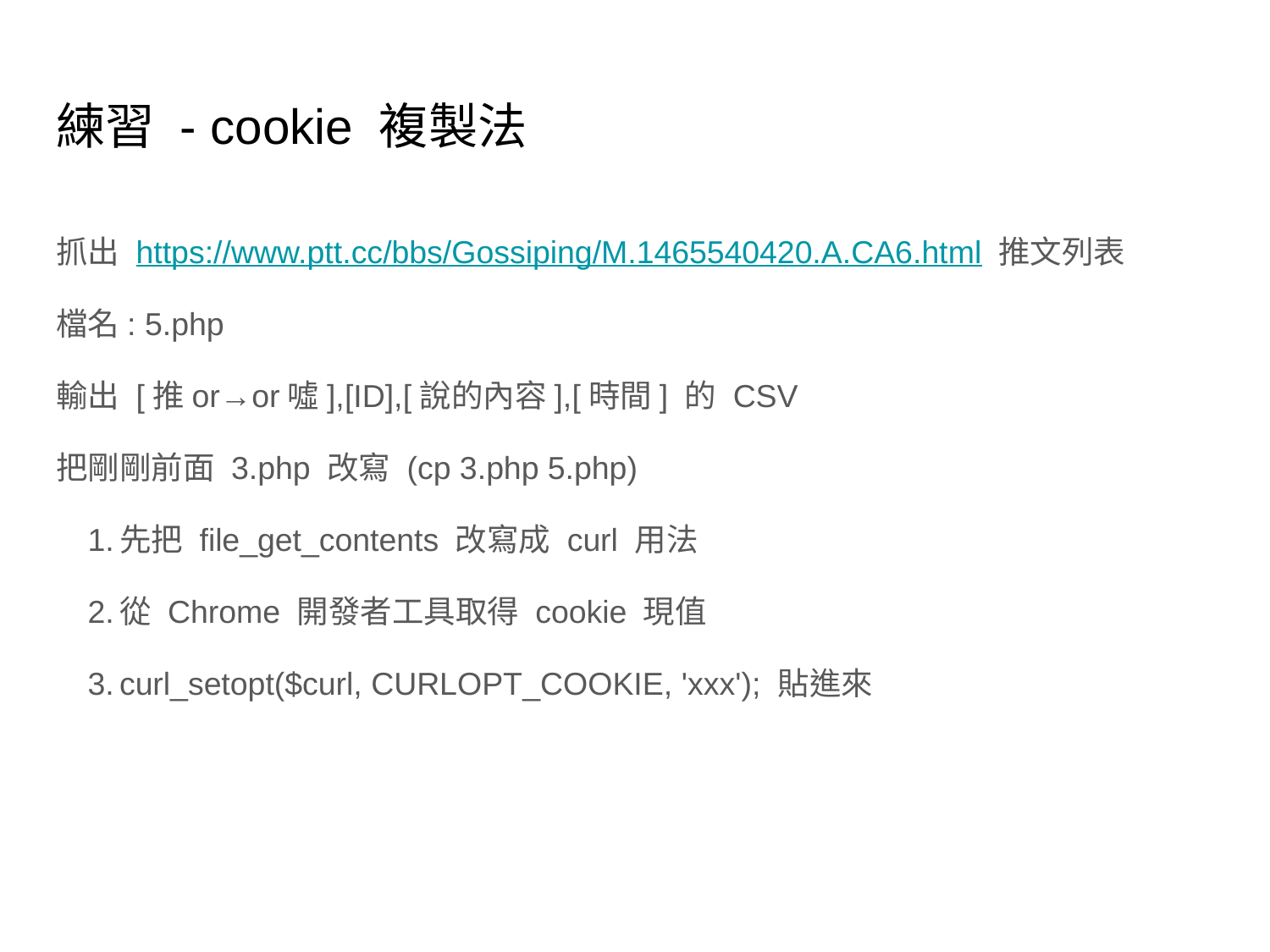

# 練習 - cookie 複製法
抓出 https://www.ptt.cc/bbs/Gossiping/M.1465540420.A.CA6.html 推文列表
檔名: 5.php
輸出 [推or→or噓],[ID],[說的內容],[時間] 的 CSV
把剛剛前面 3.php 改寫 (cp 3.php 5.php)
先把 file_get_contents 改寫成 curl 用法
從 Chrome 開發者工具取得 cookie 現值
curl_setopt($curl, CURLOPT_COOKIE, 'xxx'); 貼進來